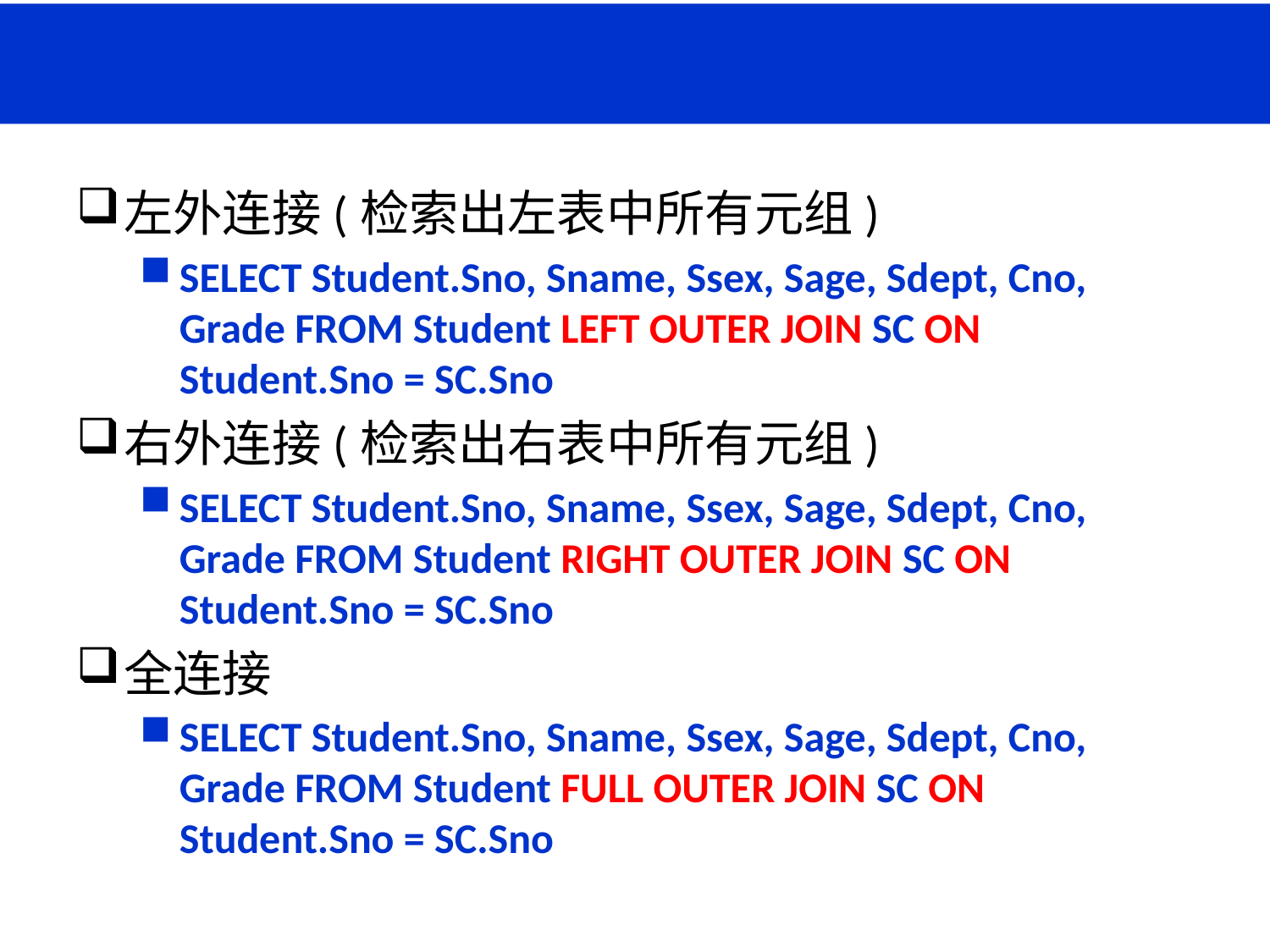

#
左外连接(检索出左表中所有元组)
SELECT Student.Sno, Sname, Ssex, Sage, Sdept, Cno, Grade FROM Student LEFT OUTER JOIN SC ON Student.Sno = SC.Sno
右外连接(检索出右表中所有元组)
SELECT Student.Sno, Sname, Ssex, Sage, Sdept, Cno, Grade FROM Student RIGHT OUTER JOIN SC ON Student.Sno = SC.Sno
全连接
SELECT Student.Sno, Sname, Ssex, Sage, Sdept, Cno, Grade FROM Student FULL OUTER JOIN SC ON Student.Sno = SC.Sno